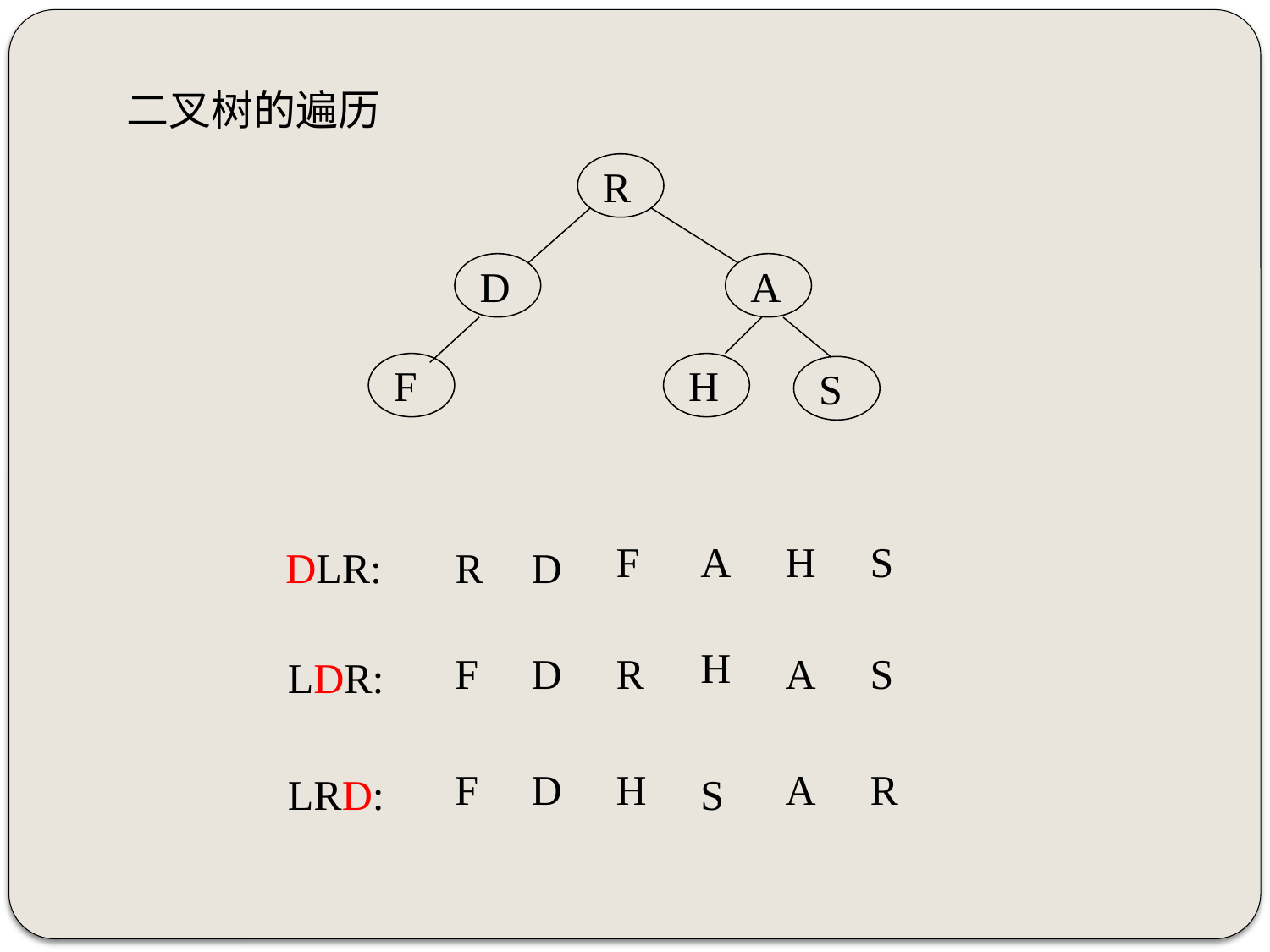

二叉树的遍历

R

D

A

F

H

S
F
A
H
S
DLR:
R
D
H
F
D
R
A
S
LDR:
F
D
H
A
R
LRD:
S